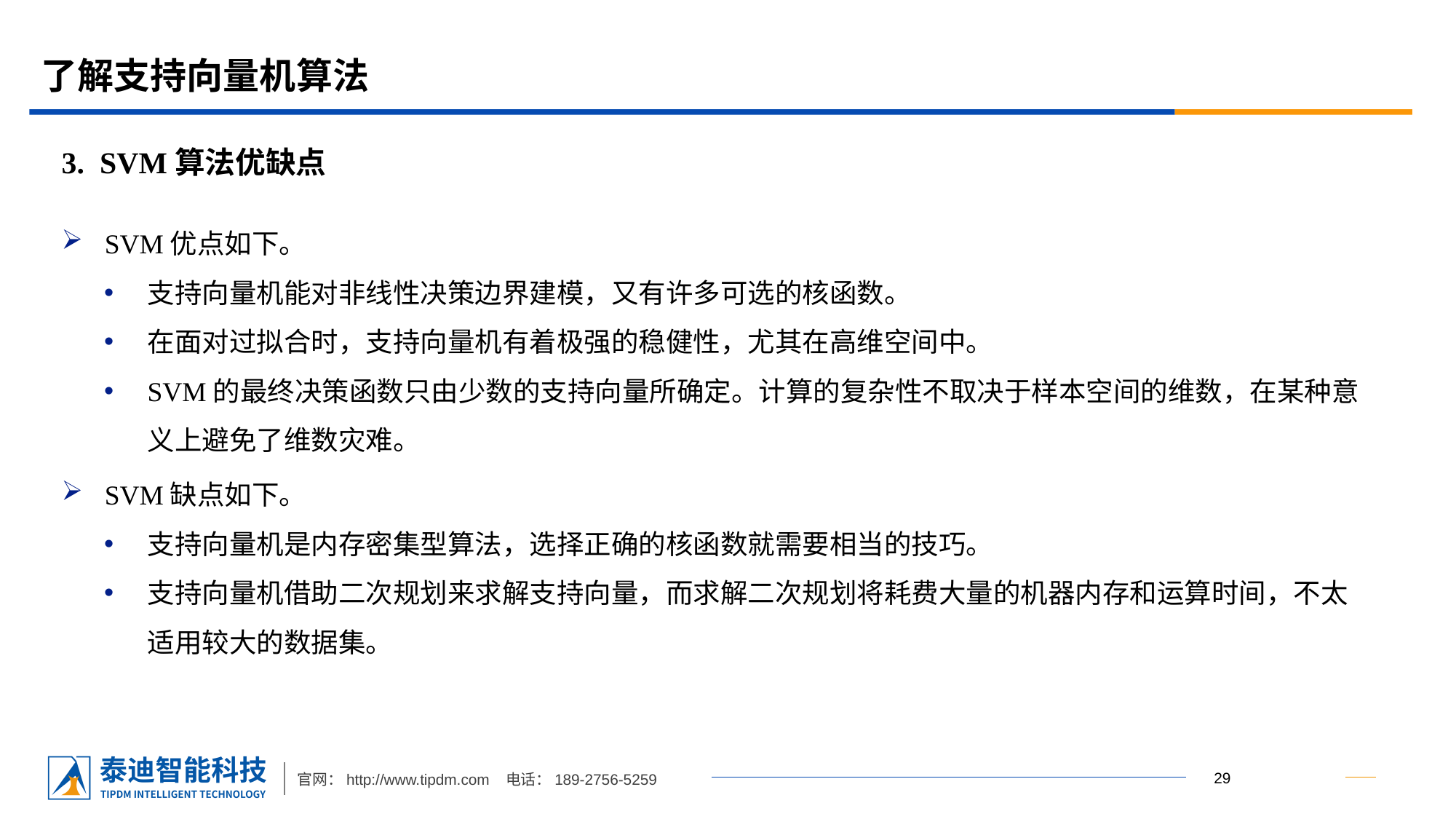

# 了解支持向量机算法
3.  SVM算法优缺点
SVM优点如下。
支持向量机能对非线性决策边界建模，又有许多可选的核函数。
在面对过拟合时，支持向量机有着极强的稳健性，尤其在高维空间中。
SVM的最终决策函数只由少数的支持向量所确定。计算的复杂性不取决于样本空间的维数，在某种意义上避免了维数灾难。
SVM缺点如下。
支持向量机是内存密集型算法，选择正确的核函数就需要相当的技巧。
支持向量机借助二次规划来求解支持向量，而求解二次规划将耗费大量的机器内存和运算时间，不太适用较大的数据集。